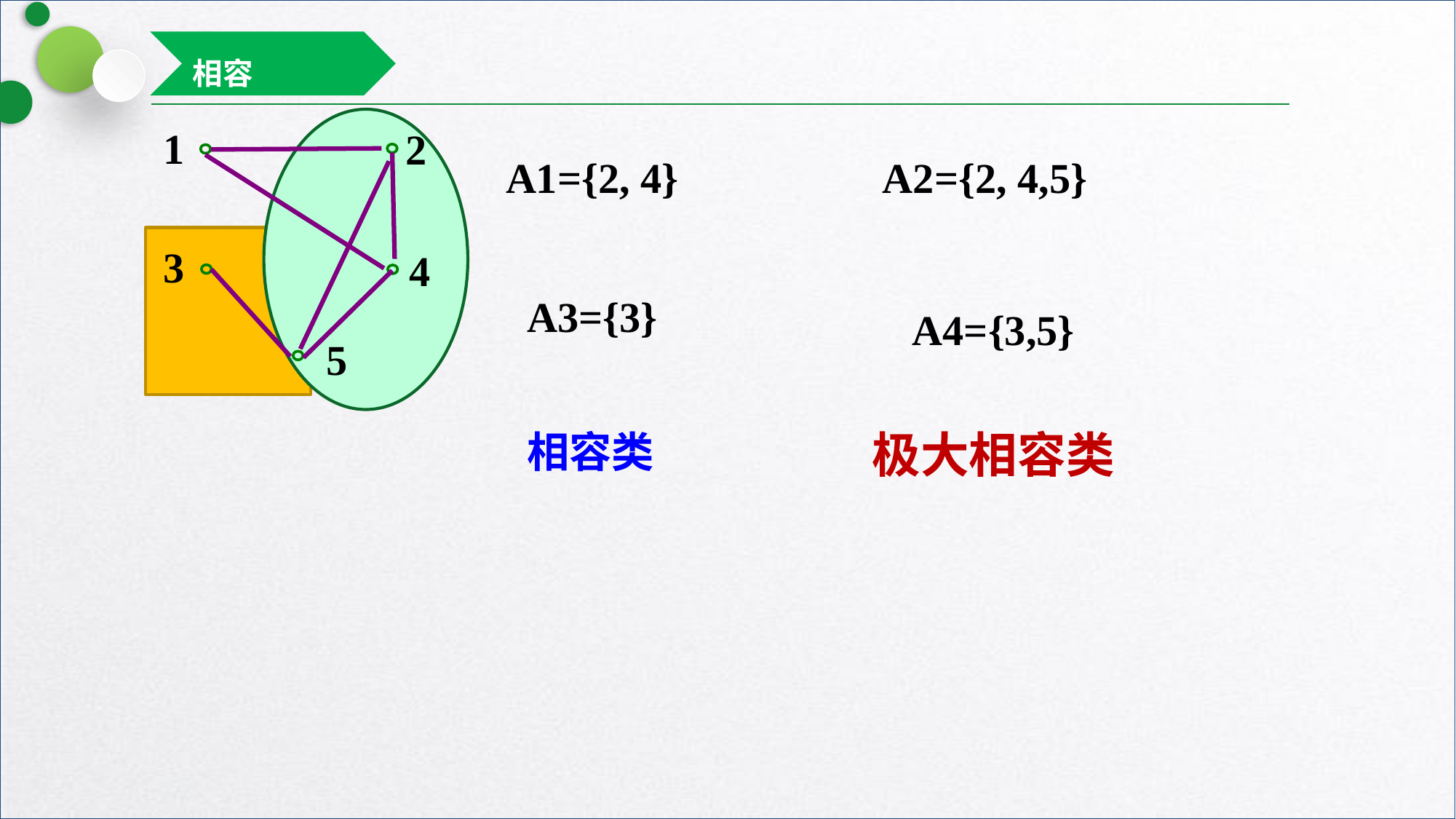

相容

1
2

3
4
5
A1={2, 4}
A2={2, 4,5}

A3={3}
A4={3,5}
极大相容类
相容类